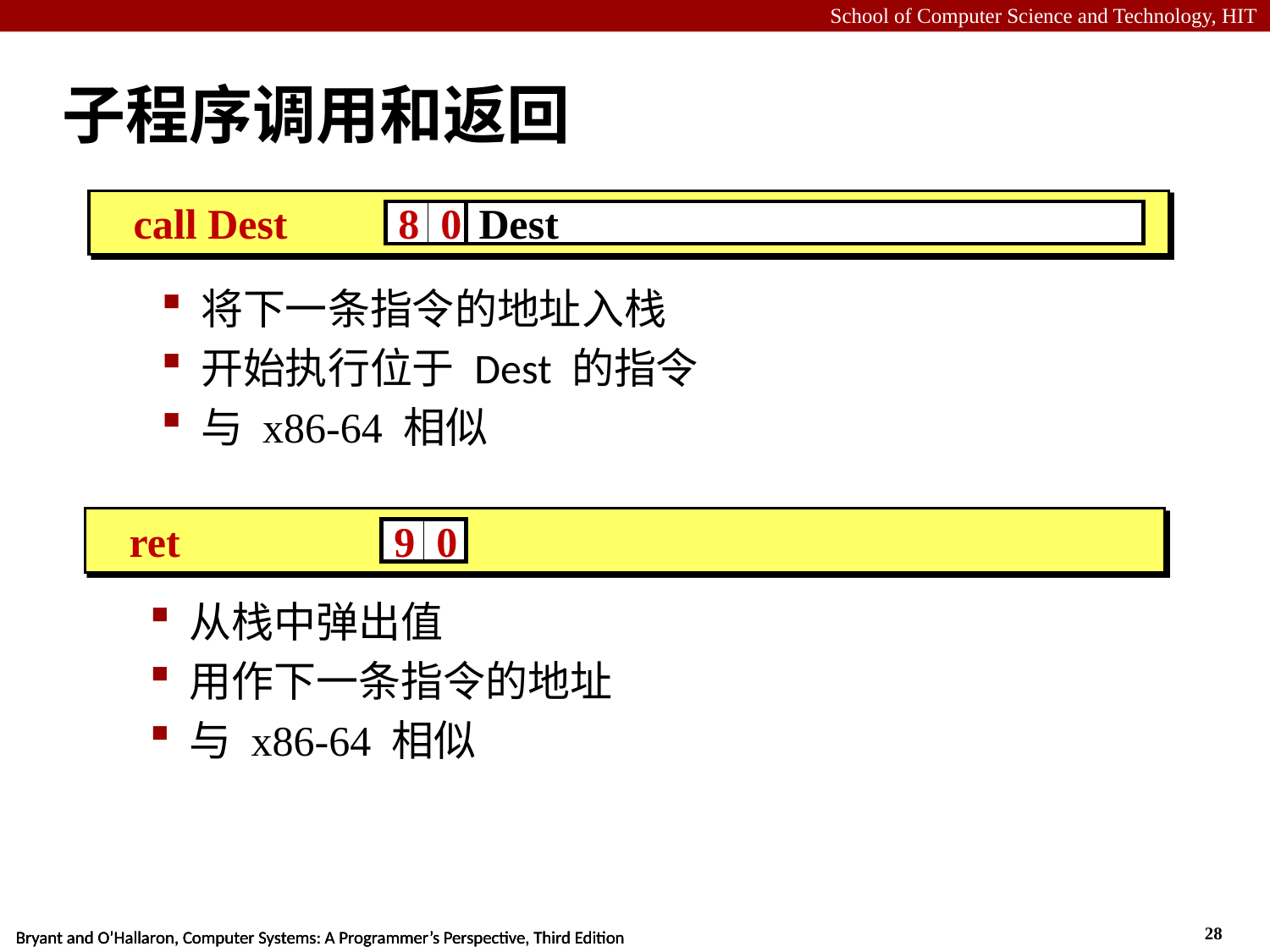

# 子程序调用和返回

call Dest
8

0
Dest
将下一条指令的地址入栈
开始执行位于 Dest 的指令
与 x86-64 相似

ret
9

0
从栈中弹出值
用作下一条指令的地址
与 x86-64 相似